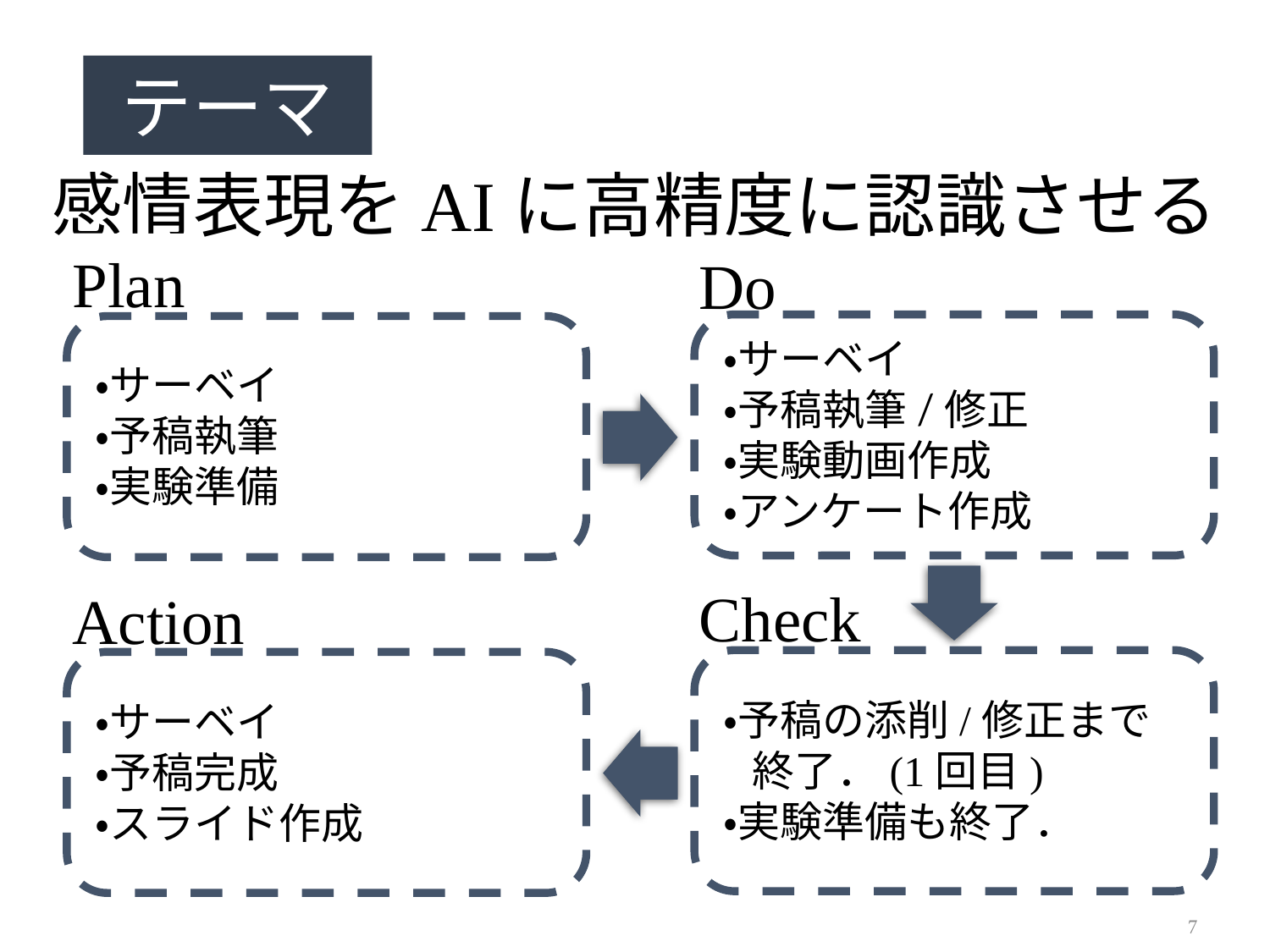

テーマ
感情表現をAIに高精度に認識させる
Plan
20211112_akashi.pptx20211112_akashi.pptx
Do
20211112_akashi.pptx20211112_akashi.pptx
・サーベイ
・予稿執筆/修正
・実験動画作成
・アンケート作成
・サーベイ
・予稿執筆
・実験準備

Check
Action
20211112_akashi.pptx20211112_akashi.pptx

・予稿の添削/修正まで
  終了．(1回目)
・実験準備も終了．
・サーベイ
・予稿完成
・スライド作成

7